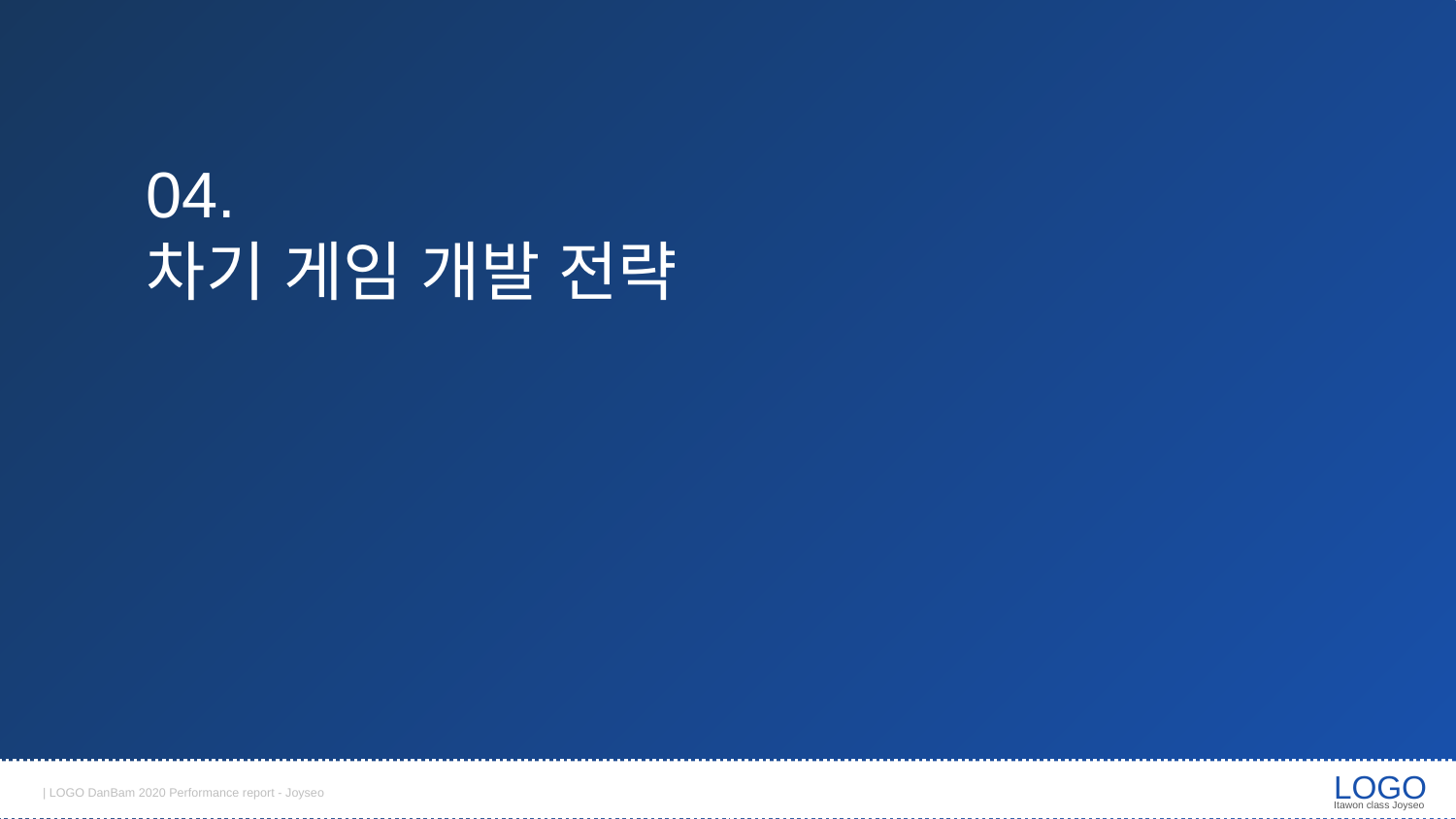

04.
차기 게임 개발 전략
LOGO
Itawon class Joyseo